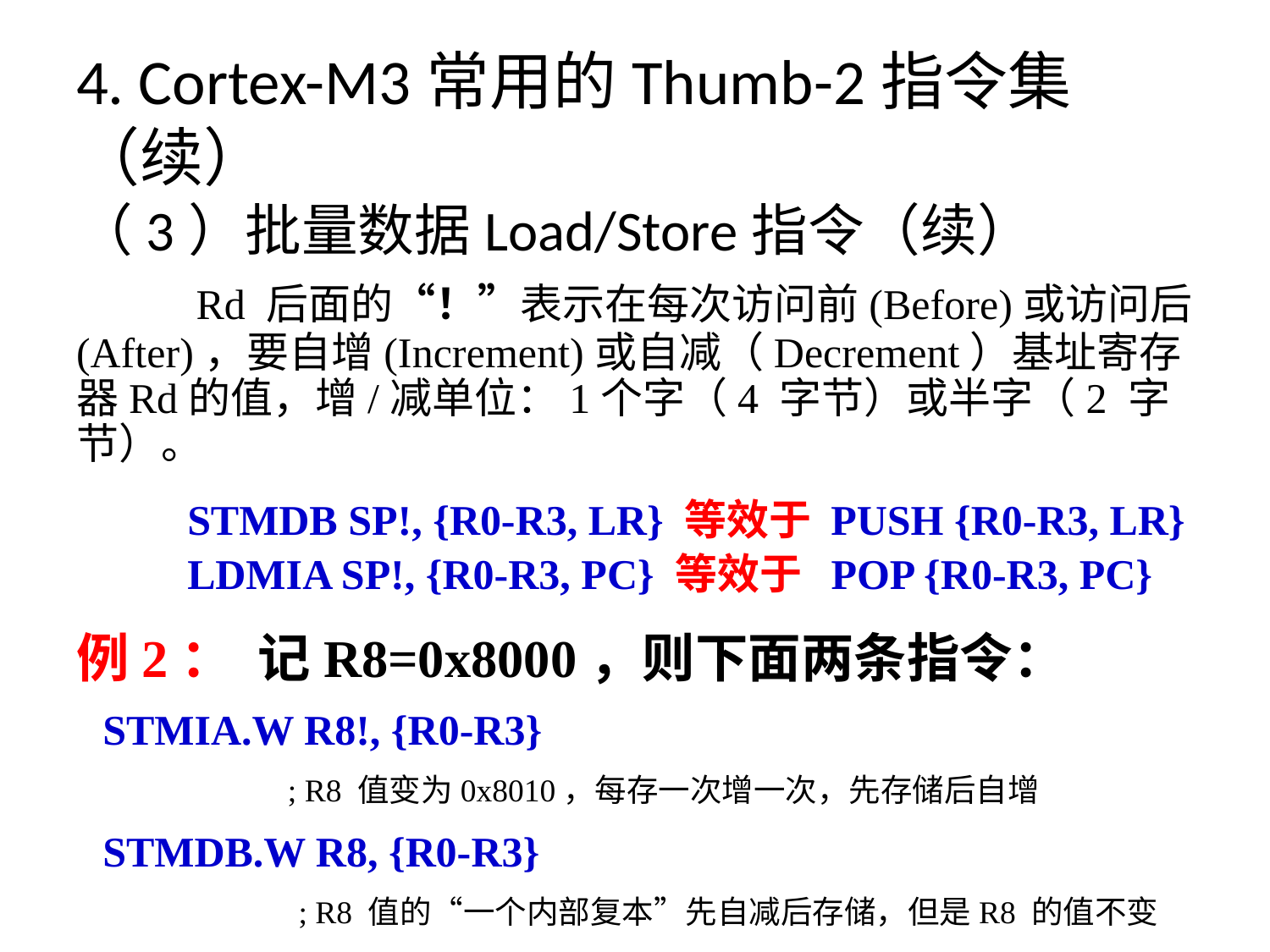

# 4. Cortex-M3常用的Thumb-2指令集（续）
（3）批量数据Load/Store指令（续）
         Rd 后面的“！”表示在每次访问前(Before)或访问后(After)，要自增(Increment)或自减（Decrement）基址寄存器Rd的值，增/减单位：1个字（4 字节）或半字（2 字节）。

STMDB SP!, {R0-R3, LR} 等效于 PUSH {R0-R3, LR}
LDMIA SP!, {R0-R3, PC} 等效于  POP {R0-R3, PC}

例2：  记R8=0x8000，则下面两条指令：
  STMIA.W R8!, {R0-R3}
                    ; R8 值变为0x8010，每存一次增一次，先存储后自增
  STMDB.W R8, {R0-R3}
                     ; R8 值的“一个内部复本”先自减后存储，但是R8 的值不变